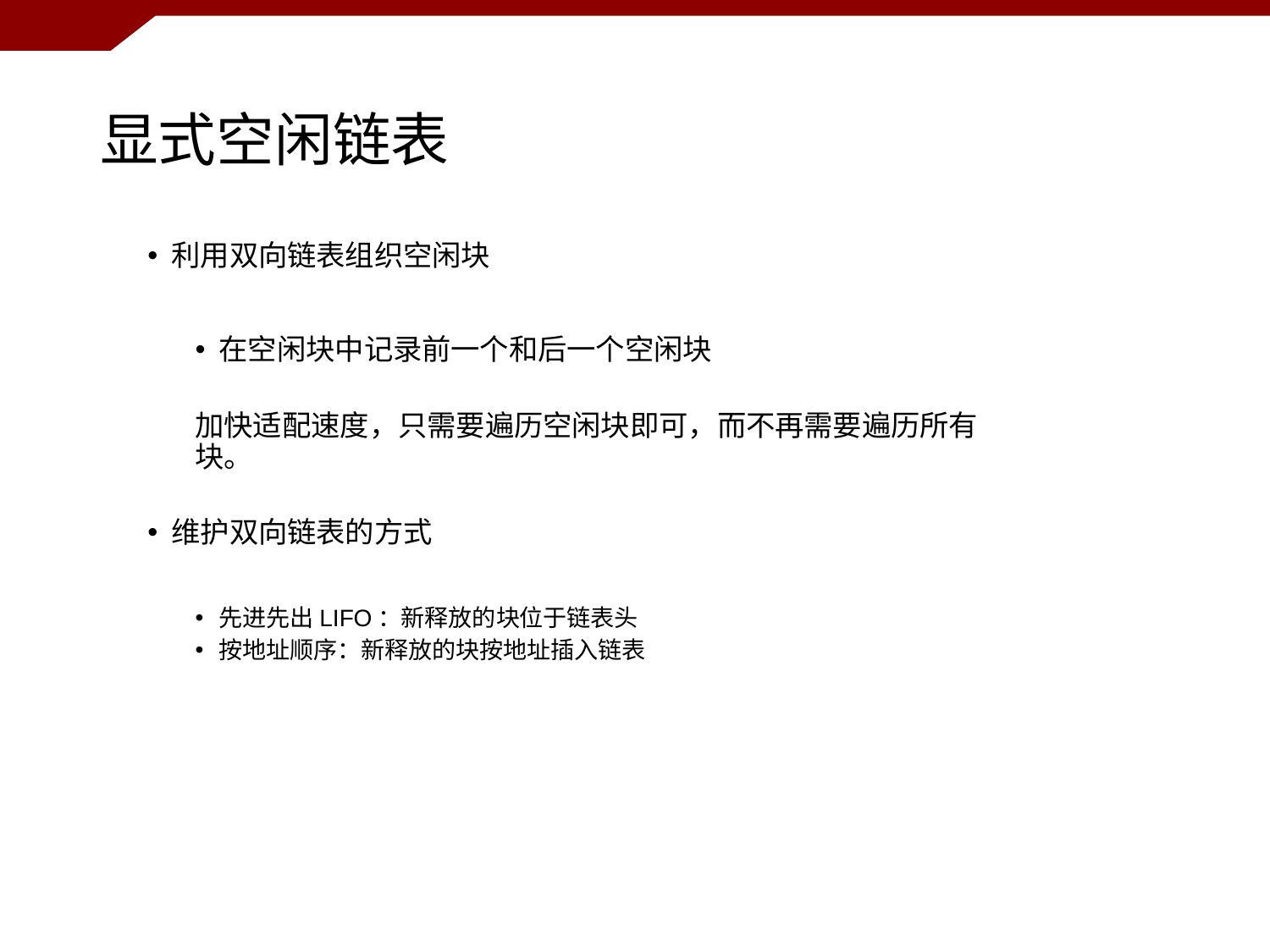

# 显式空闲链表
利用双向链表组织空闲块

在空闲块中记录前一个和后一个空闲块

加快适配速度，只需要遍历空闲块即可，而不再需要遍历所有块。

维护双向链表的方式

先进先出LIFO：新释放的块位于链表头
按地址顺序：新释放的块按地址插入链表